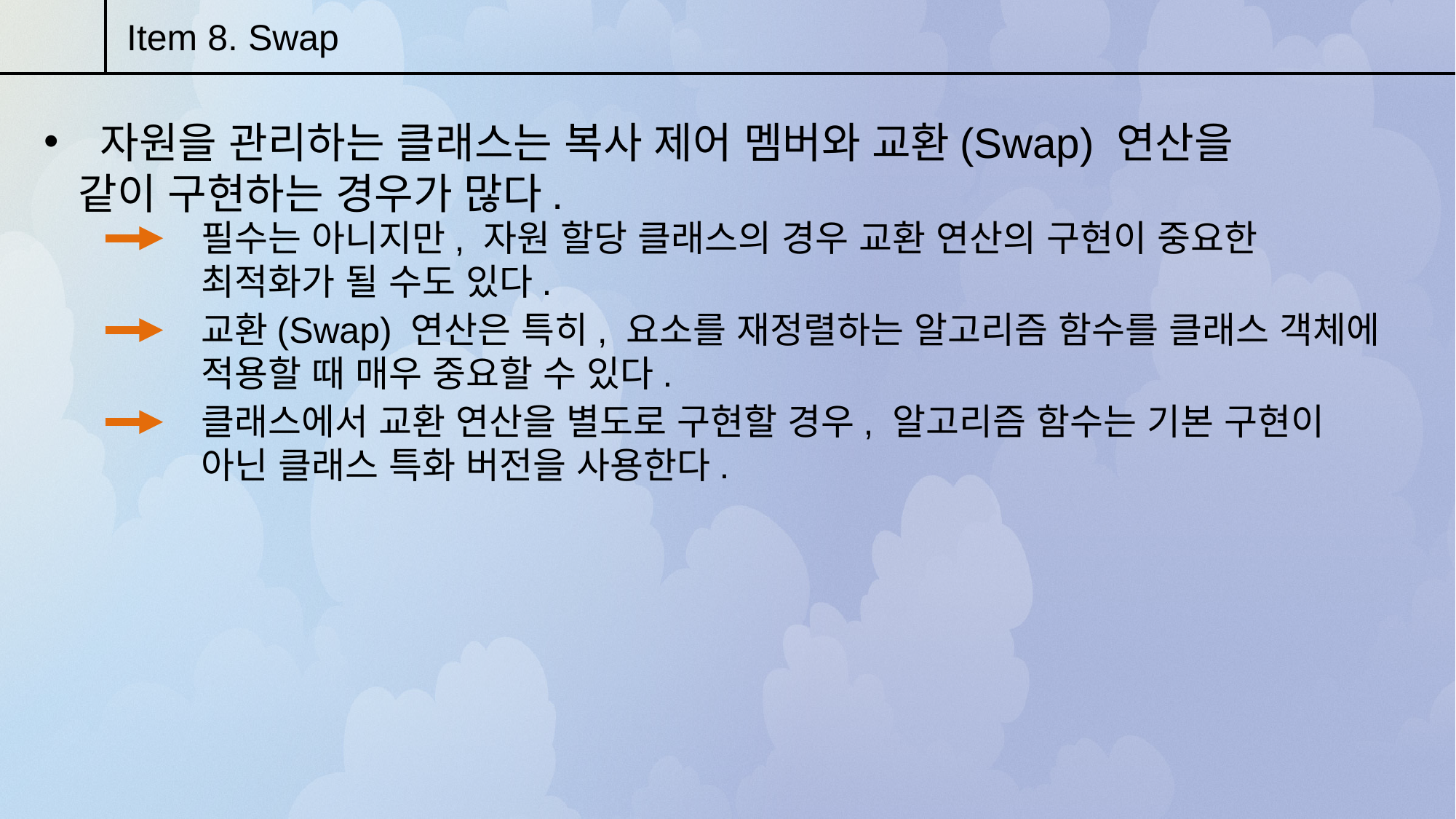

Item 8. Swap
 자원을 관리하는 클래스는 복사 제어 멤버와 교환(Swap) 연산을 같이 구현하는 경우가 많다.
필수는 아니지만, 자원 할당 클래스의 경우 교환 연산의 구현이 중요한 최적화가 될 수도 있다.
교환(Swap) 연산은 특히, 요소를 재정렬하는 알고리즘 함수를 클래스 객체에 적용할 때 매우 중요할 수 있다.
클래스에서 교환 연산을 별도로 구현할 경우, 알고리즘 함수는 기본 구현이 아닌 클래스 특화 버전을 사용한다.